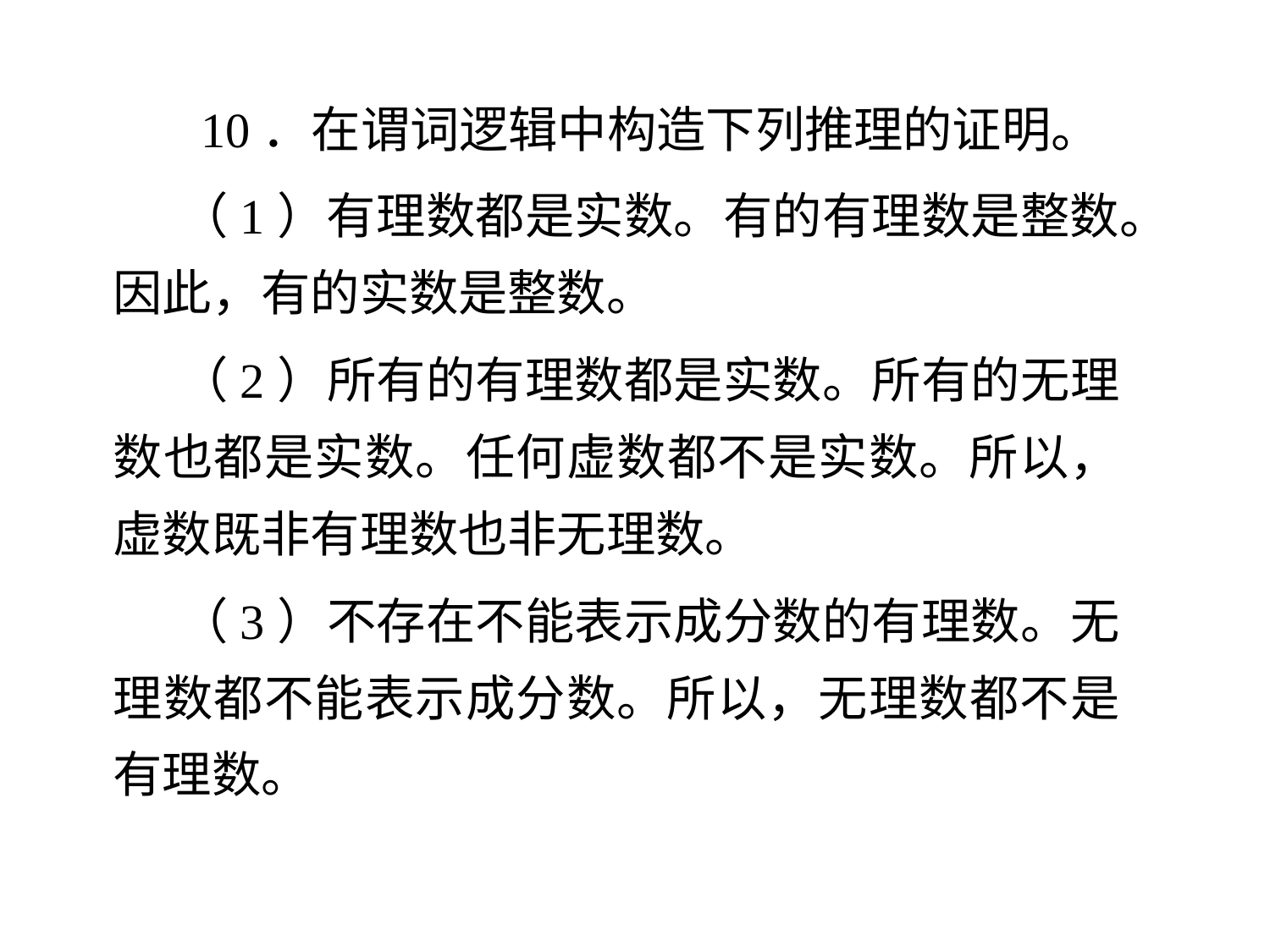

10．在谓词逻辑中构造下列推理的证明。
         （1）有理数都是实数。有的有理数是整数。因此，有的实数是整数。
         （2）所有的有理数都是实数。所有的无理数也都是实数。任何虚数都不是实数。所以，虚数既非有理数也非无理数。
         （3）不存在不能表示成分数的有理数。无理数都不能表示成分数。所以，无理数都不是有理数。